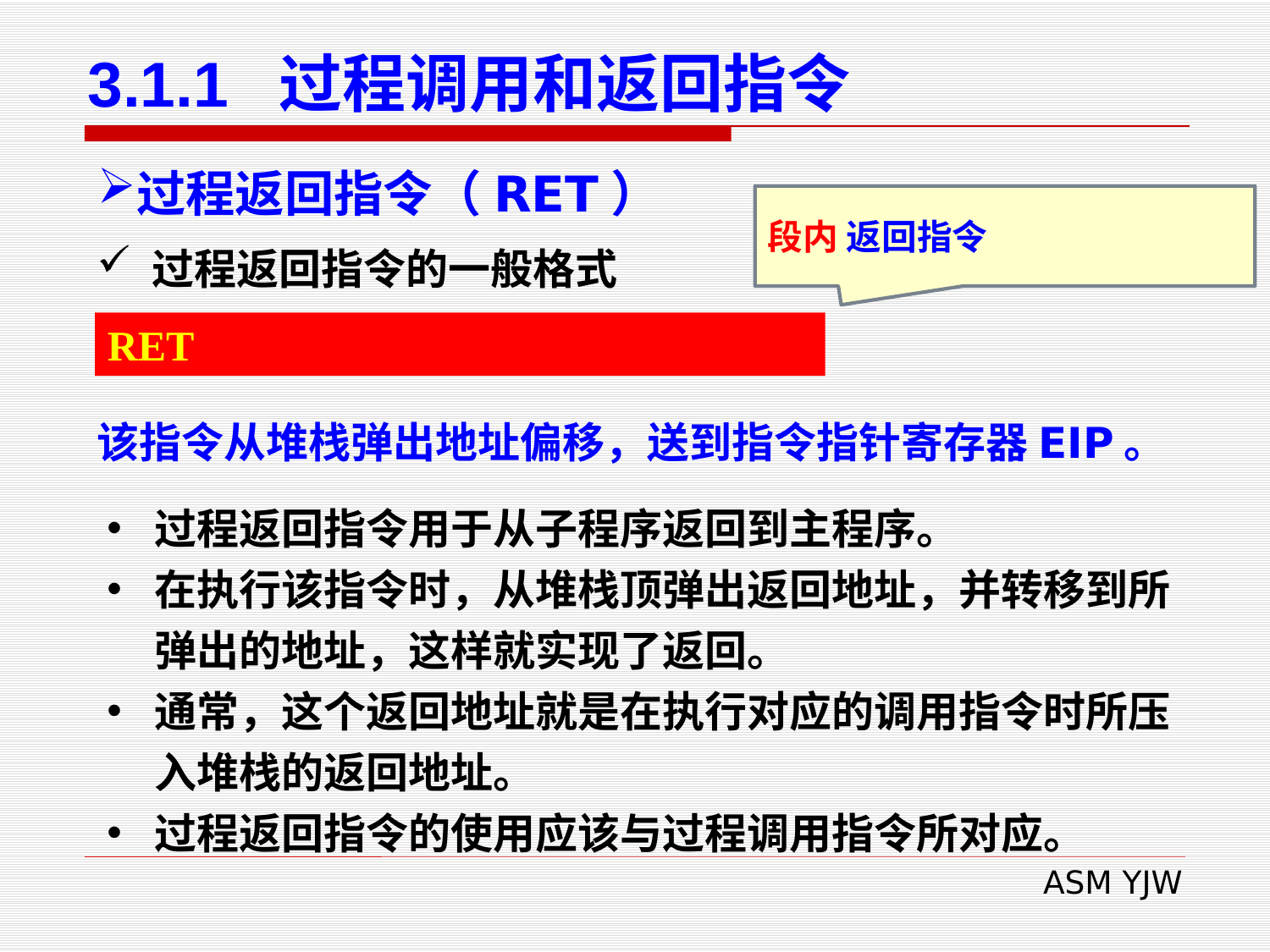

# 3.1.1  过程调用和返回指令
过程返回指令（RET）
段内 返回指令
 过程返回指令的一般格式
RET
该指令从堆栈弹出地址偏移，送到指令指针寄存器EIP。
过程返回指令用于从子程序返回到主程序。
在执行该指令时，从堆栈顶弹出返回地址，并转移到所弹出的地址，这样就实现了返回。
通常，这个返回地址就是在执行对应的调用指令时所压入堆栈的返回地址。
过程返回指令的使用应该与过程调用指令所对应。